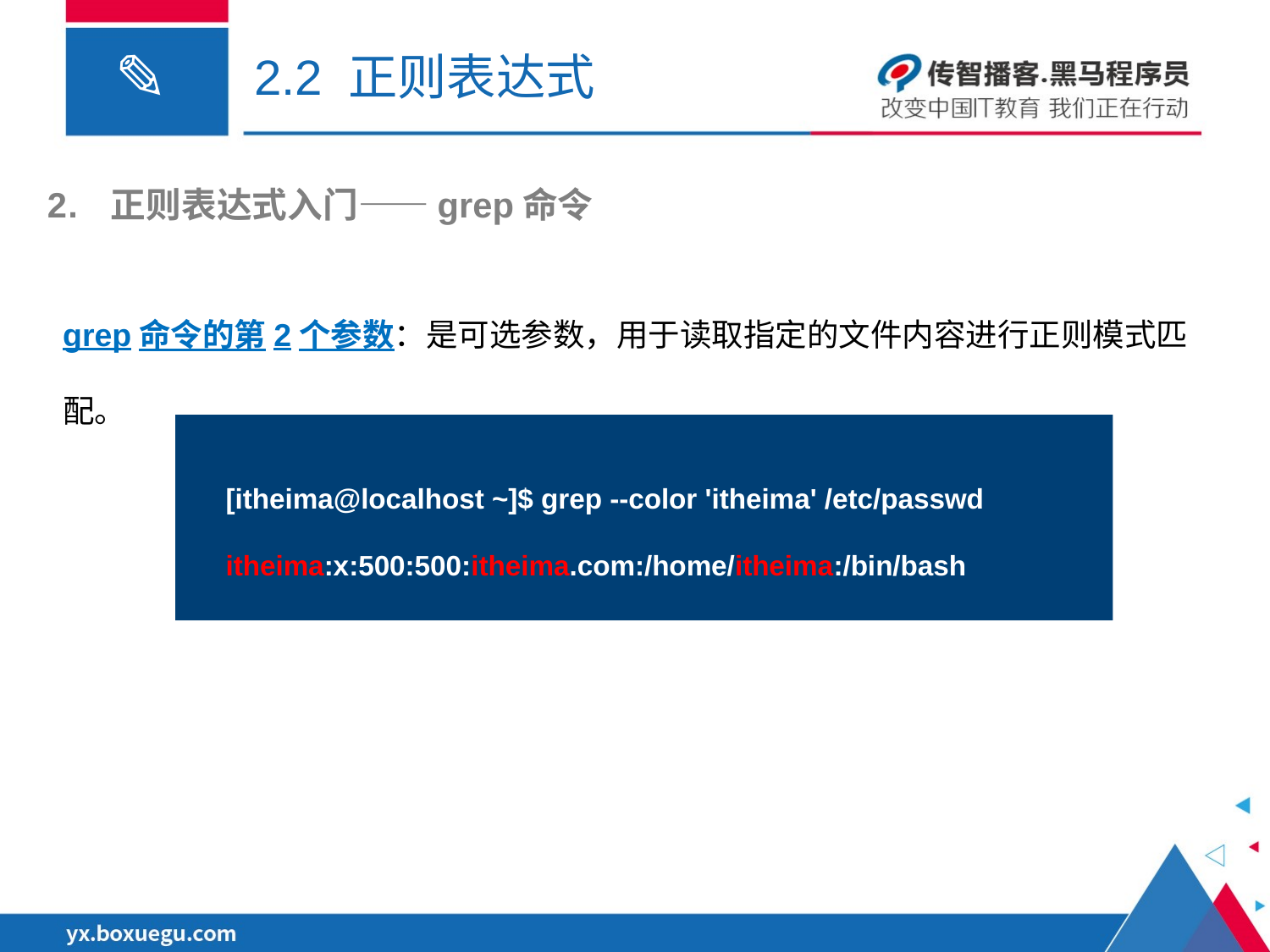

# 2.2 正则表达式
正则表达式入门——grep命令
grep命令的第2个参数：是可选参数，用于读取指定的文件内容进行正则模式匹配。

[itheima@localhost ~]$ grep --color 'itheima' /etc/passwd
itheima:x:500:500:itheima.com:/home/itheima:/bin/bash